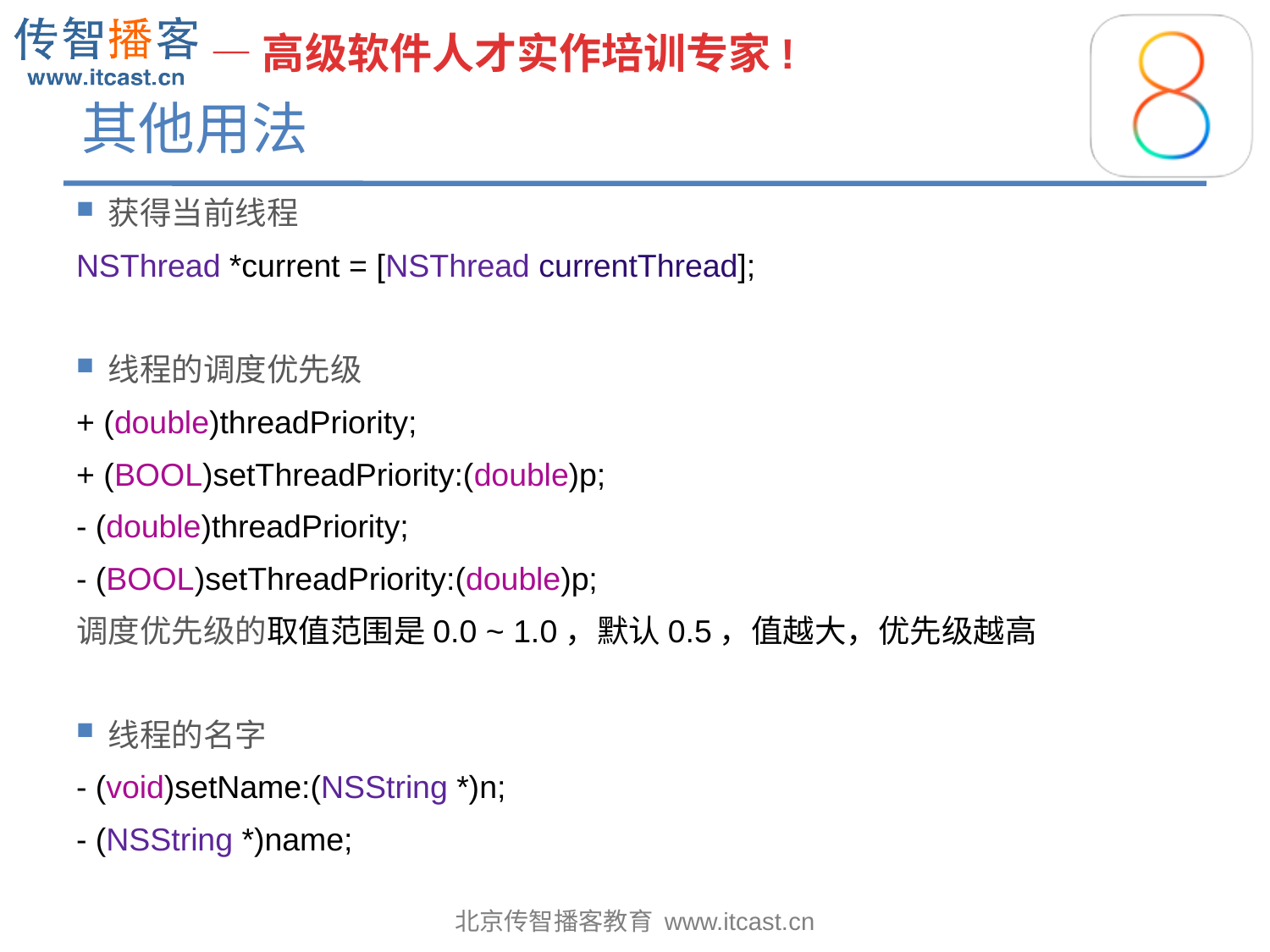

# 其他用法
获得当前线程
NSThread *current = [NSThread currentThread];

线程的调度优先级
+ (double)threadPriority;
+ (BOOL)setThreadPriority:(double)p;
- (double)threadPriority;
- (BOOL)setThreadPriority:(double)p;
调度优先级的取值范围是0.0 ~ 1.0，默认0.5，值越大，优先级越高

线程的名字
- (void)setName:(NSString *)n;
- (NSString *)name;